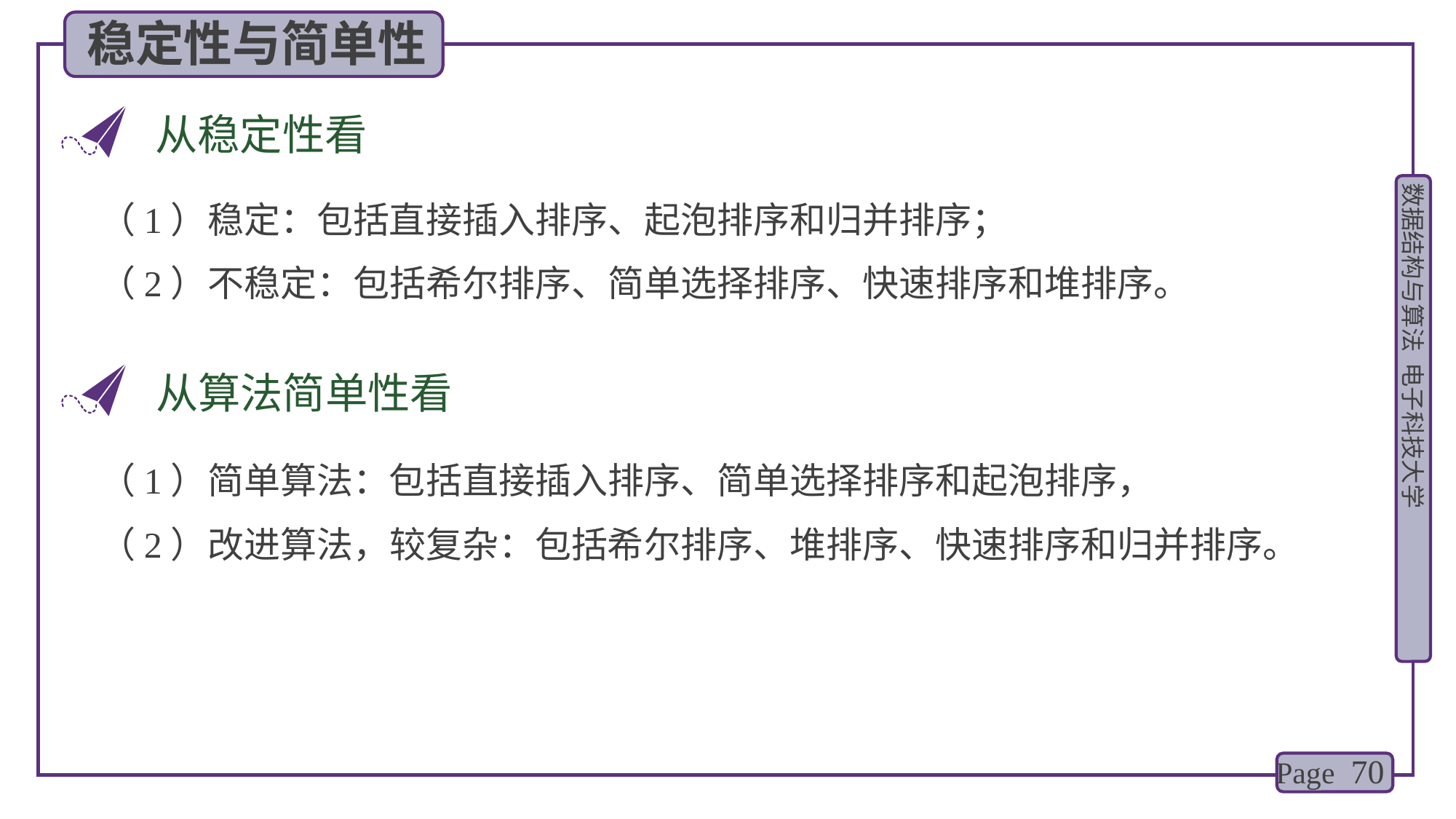

稳定性与简单性

从稳定性看

（1）稳定：包括直接插入排序、起泡排序和归并排序；
（2）不稳定：包括希尔排序、简单选择排序、快速排序和堆排序。
从算法简单性看

（1）简单算法：包括直接插入排序、简单选择排序和起泡排序，
（2）改进算法，较复杂：包括希尔排序、堆排序、快速排序和归并排序。